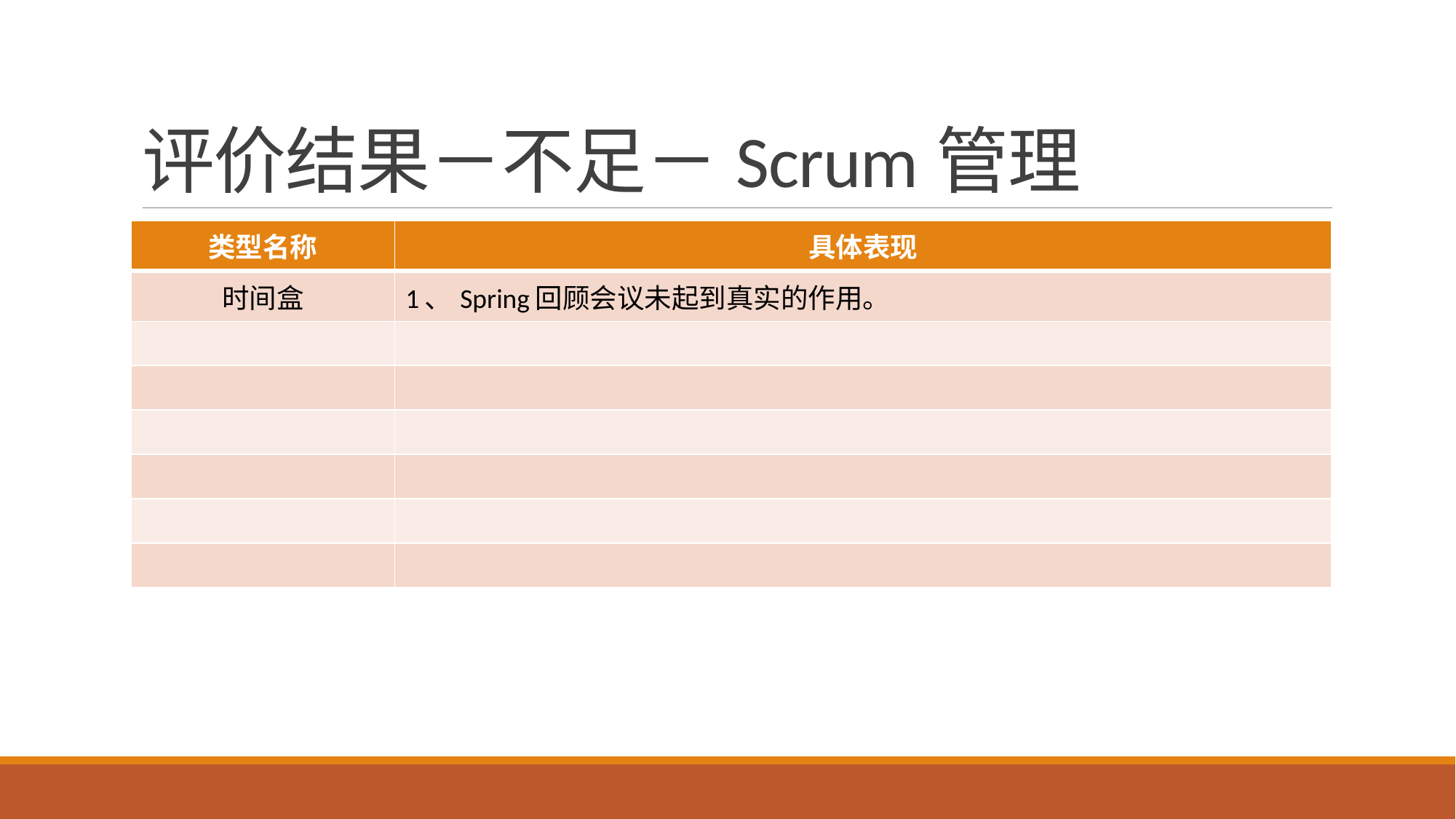

# 评价结果－不足－Scrum管理
| 类型名称 | 具体表现 |
| --- | --- |
| 时间盒 | 1、Spring回顾会议未起到真实的作用。 |
|  |  |
|  |  |
|  |  |
|  |  |
|  |  |
|  |  |